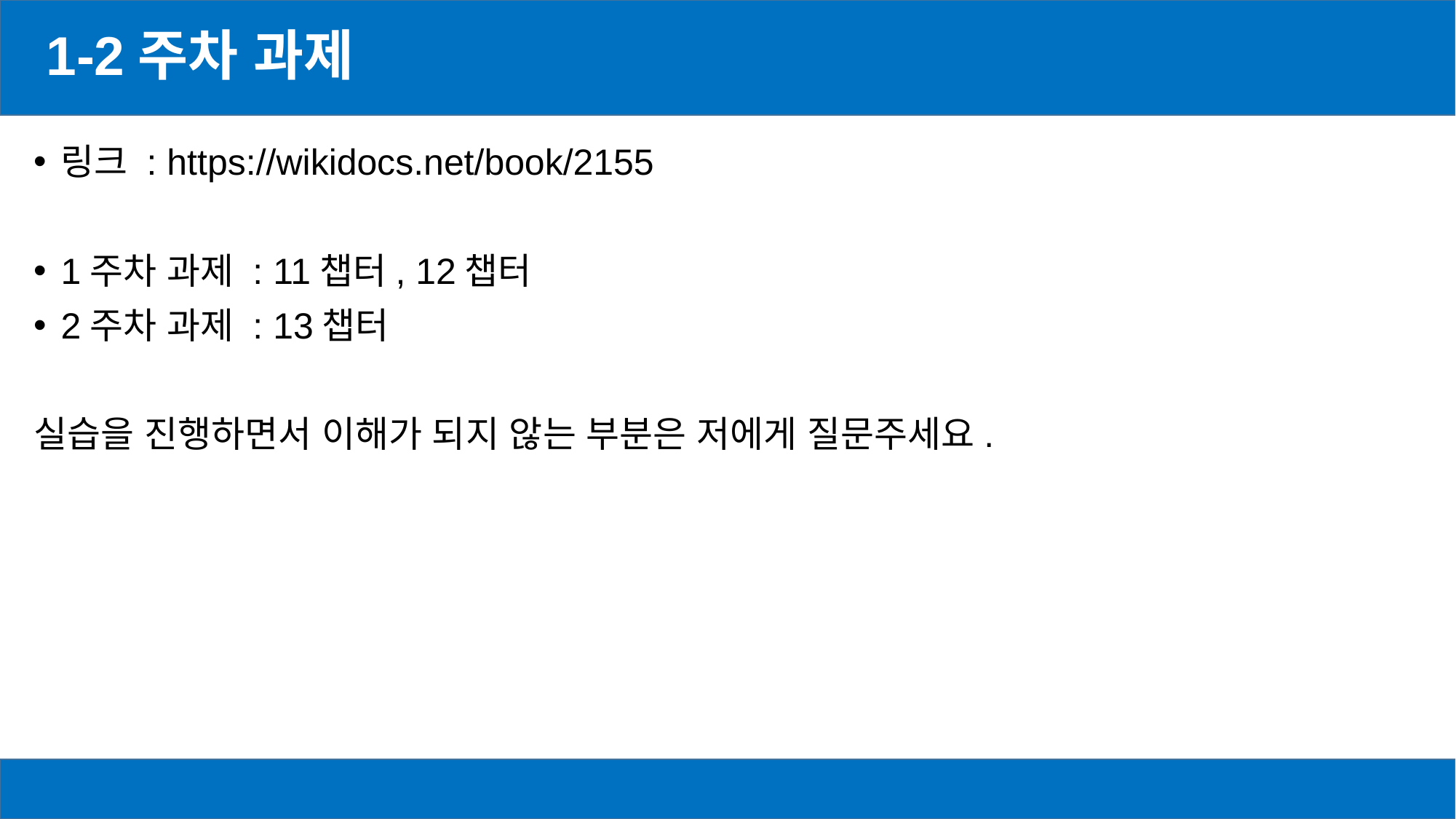

# 1-2주차 과제
링크 : https://wikidocs.net/book/2155

1주차 과제 : 11챕터, 12챕터
2주차 과제 : 13챕터

실습을 진행하면서 이해가 되지 않는 부분은 저에게 질문주세요.